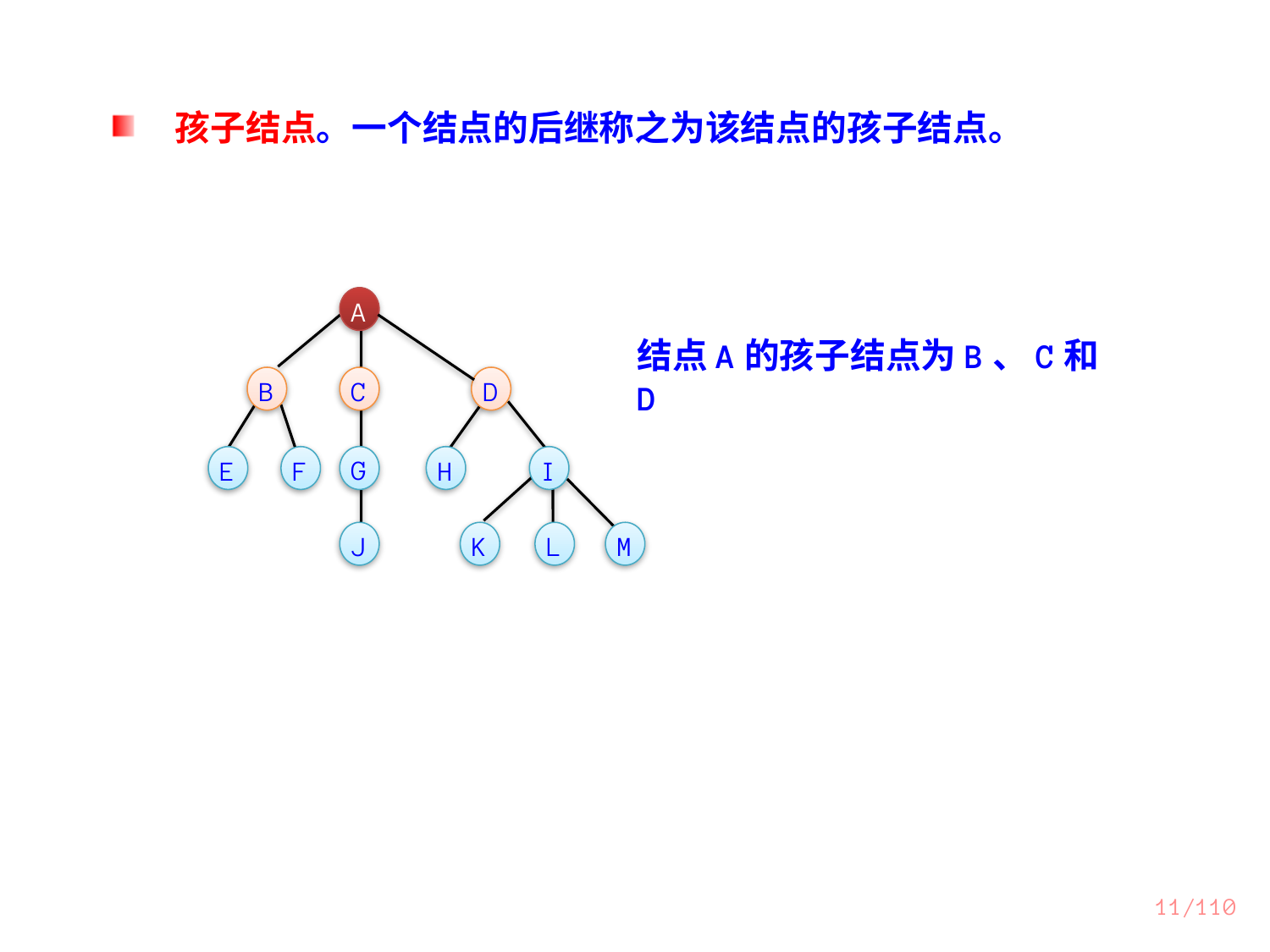

孩子结点。一个结点的后继称之为该结点的孩子结点。
A

B
C
D

G
E
F
H
I

J
K
L
M
结点A的孩子结点为B、C和D
11/110